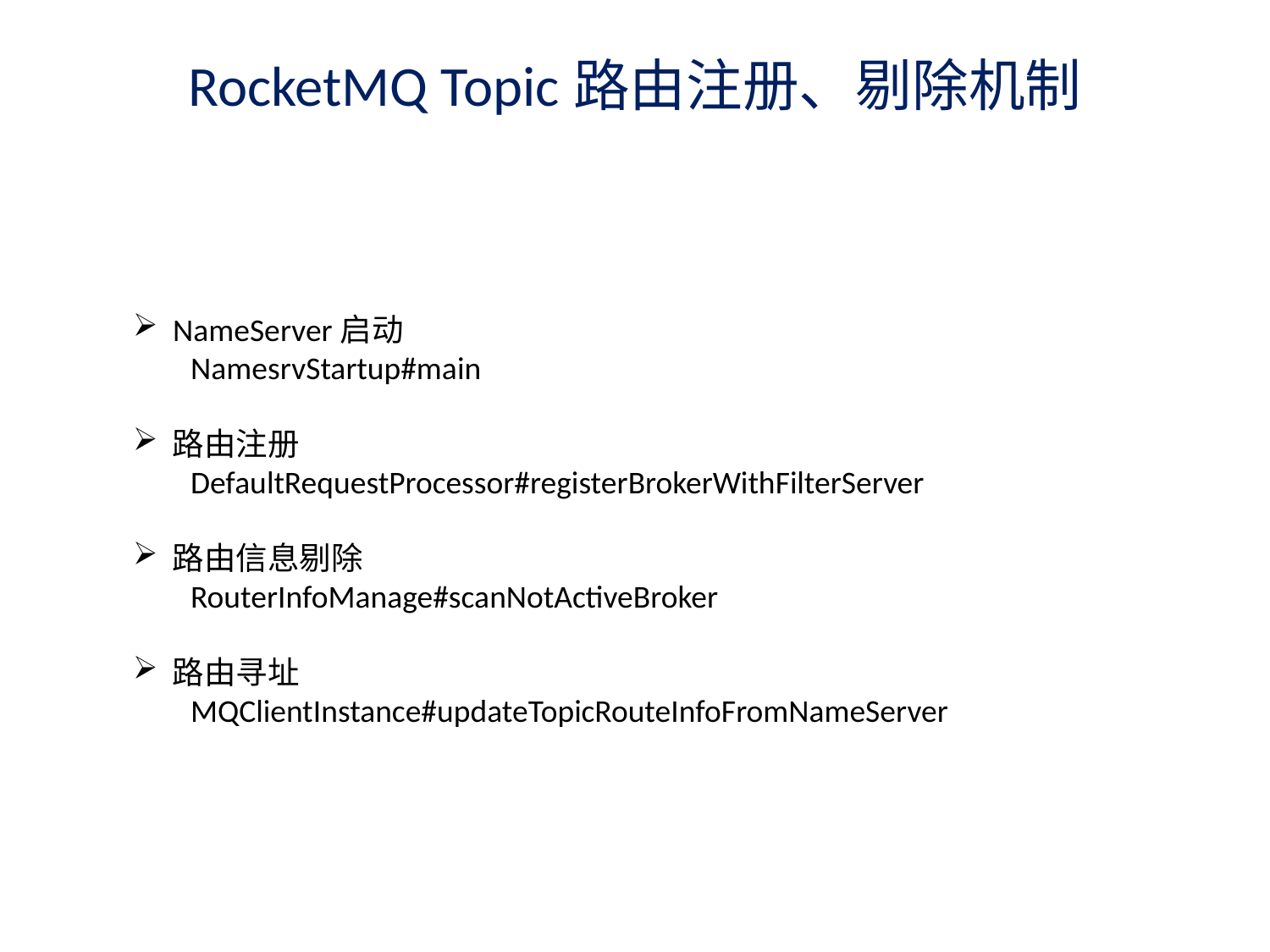

RocketMQ Topic路由注册、剔除机制
  NameServer启动
        NamesrvStartup#main

路由注册
        DefaultRequestProcessor#registerBrokerWithFilterServer

路由信息剔除
        RouterInfoManage#scanNotActiveBroker

路由寻址
        MQClientInstance#updateTopicRouteInfoFromNameServer